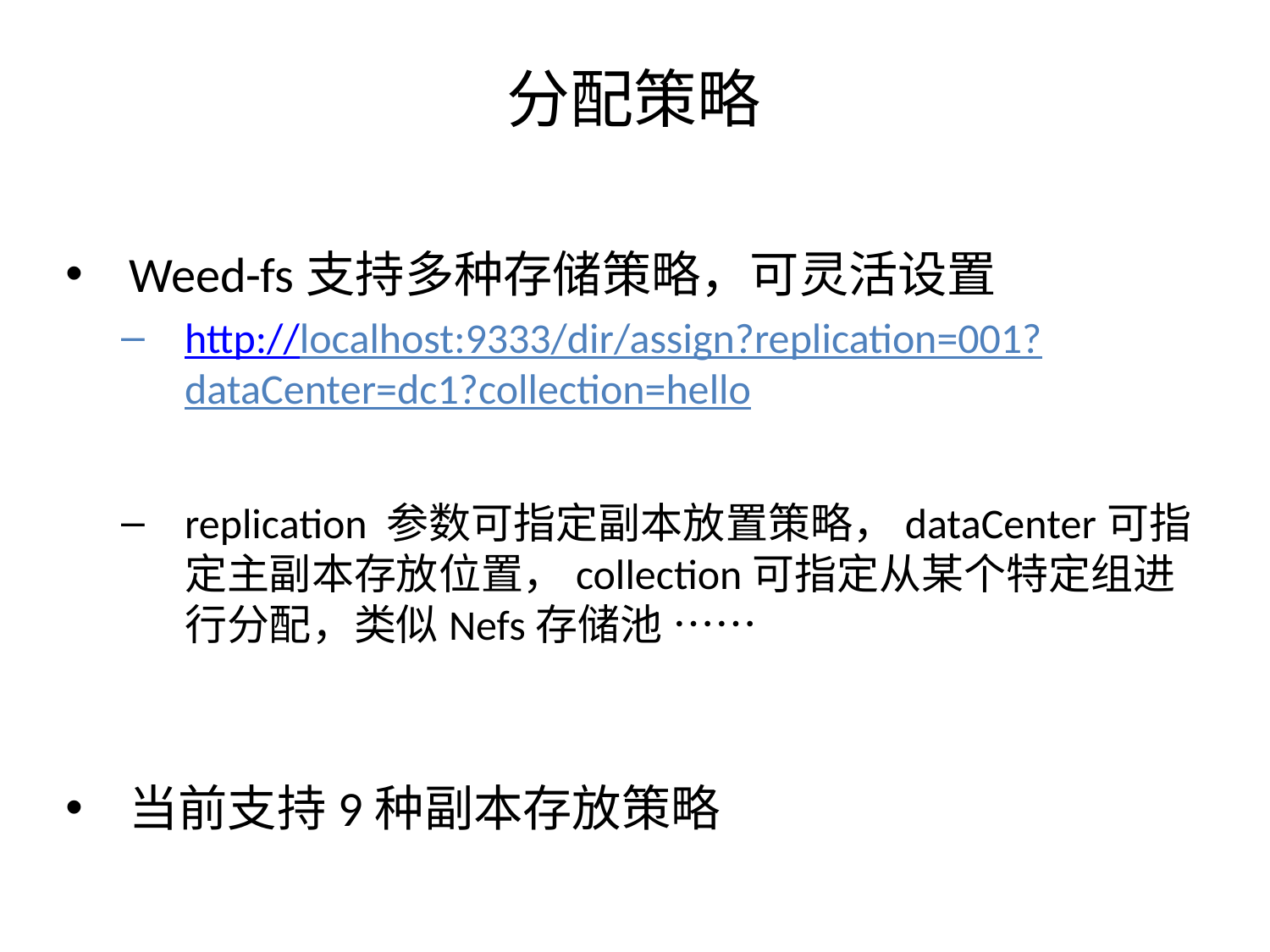

# 分配策略

Weed-fs支持多种存储策略，可灵活设置
http://localhost:9333/dir/assign?replication=001? dataCenter=dc1?collection=hello

replication 参数可指定副本放置策略，dataCenter可指定主副本存放位置，collection可指定从某个特定组进行分配，类似Nefs存储池 ……

当前支持9种副本存放策略